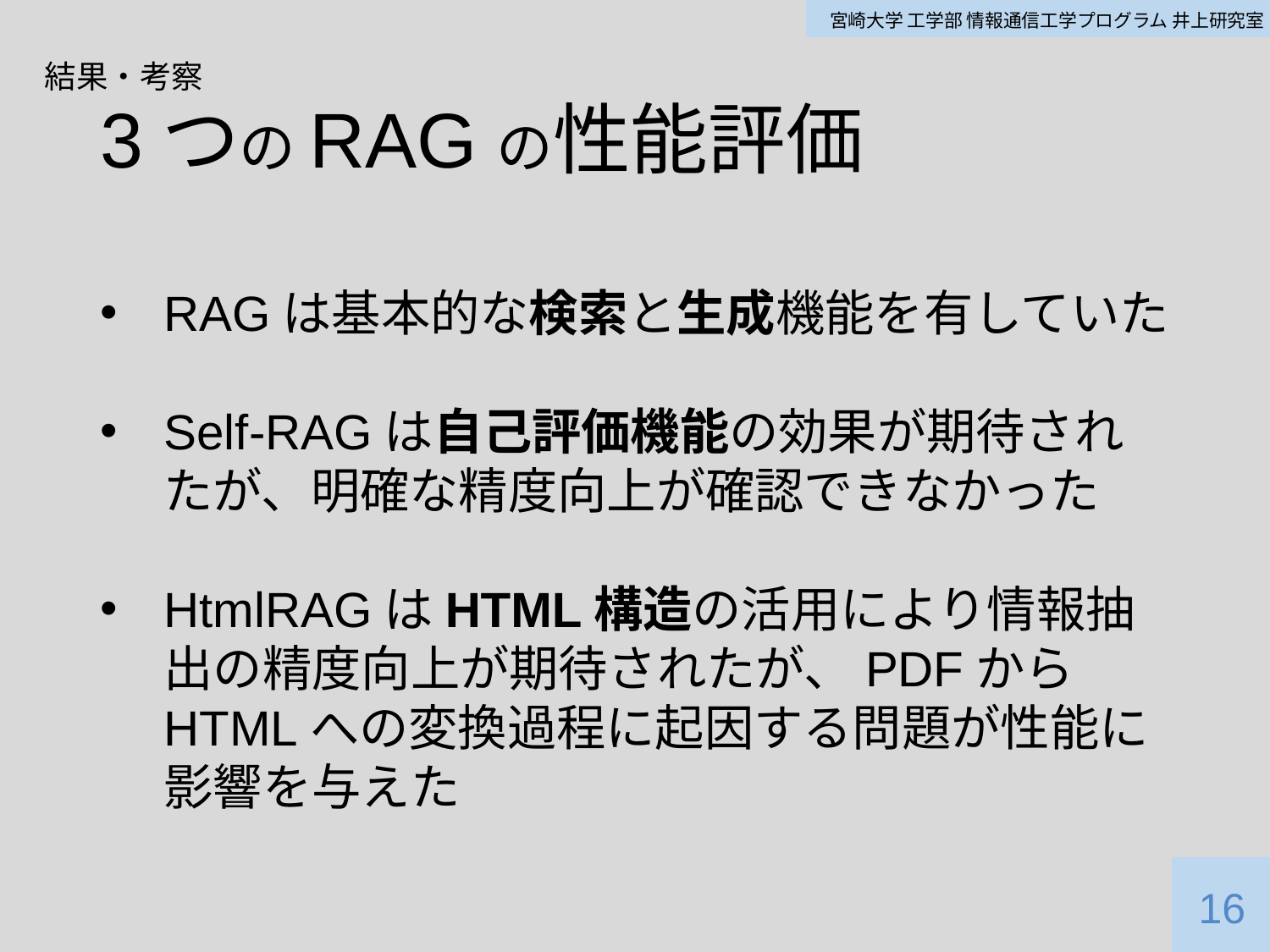

結果・考察
# 3つのRAGの性能評価
RAGは基本的な検索と生成機能を有していた

Self-RAGは自己評価機能の効果が期待されたが、明確な精度向上が確認できなかった

HtmlRAGはHTML構造の活用により情報抽出の精度向上が期待されたが、PDFからHTMLへの変換過程に起因する問題が性能に影響を与えた
16